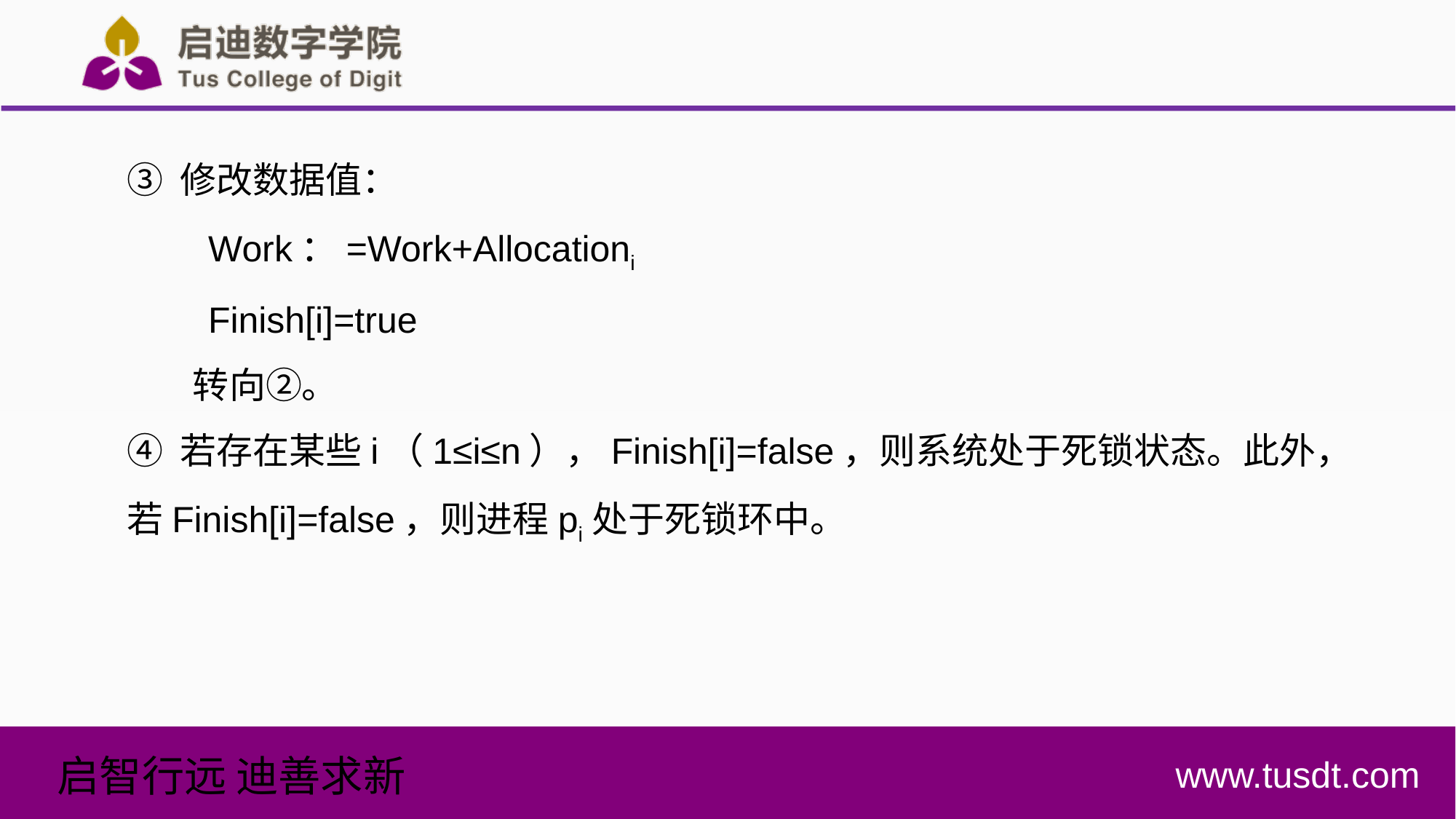

③ 修改数据值：
        Work：=Work+Allocationi
        Finish[i]=true
       转向②。
④ 若存在某些i（1≤i≤n），Finish[i]=false，则系统处于死锁状态。此外，若Finish[i]=false，则进程pi处于死锁环中。